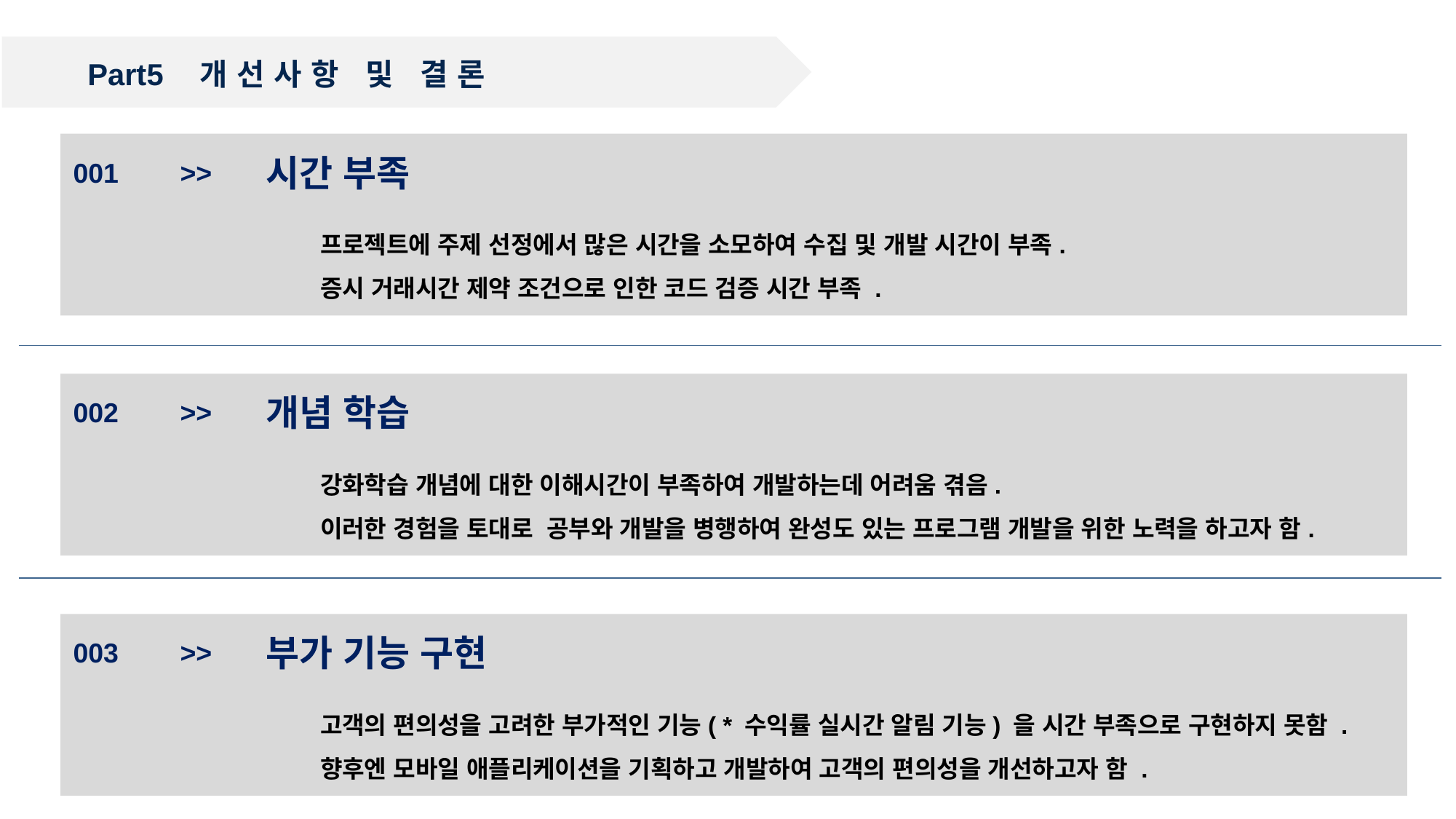

Part5
개선사항 및 결론
Par

시간 부족
001
>>
프로젝트에 주제 선정에서 많은 시간을 소모하여 수집 및 개발 시간이 부족.
증시 거래시간 제약 조건으로 인한 코드 검증 시간 부족 .

개념 학습
002
>>
강화학습 개념에 대한 이해시간이 부족하여 개발하는데 어려움 겪음.
이러한 경험을 토대로  공부와 개발을 병행하여 완성도 있는 프로그램 개발을 위한 노력을 하고자 함.

부가 기능 구현
003
>>
고객의 편의성을 고려한 부가적인 기능( * 수익률 실시간 알림 기능) 을 시간 부족으로 구현하지 못함 .
향후엔 모바일 애플리케이션을 기획하고 개발하여 고객의 편의성을 개선하고자 함 .